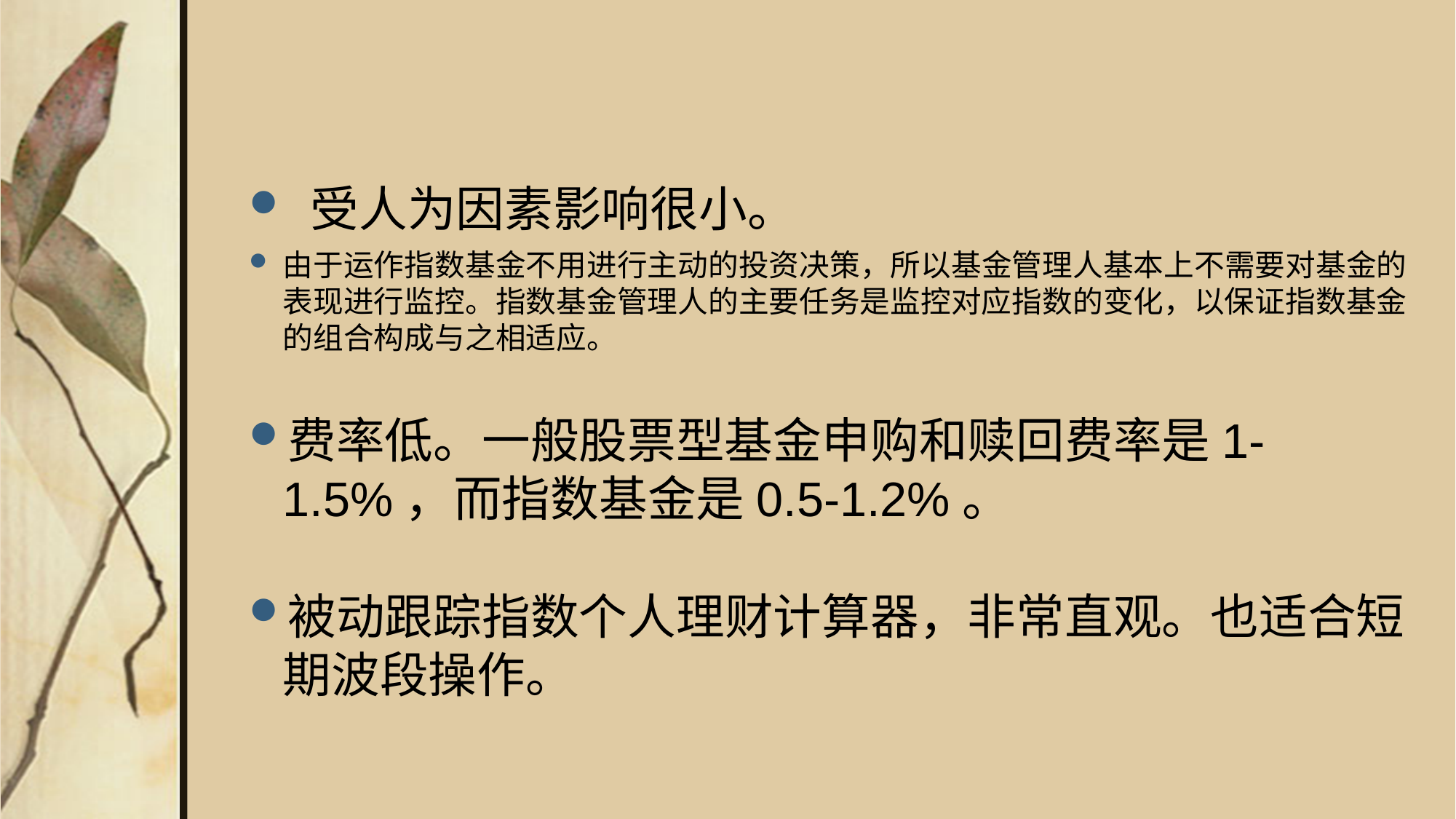

受人为因素影响很小。
由于运作指数基金不用进行主动的投资决策，所以基金管理人基本上不需要对基金的表现进行监控。指数基金管理人的主要任务是监控对应指数的变化，以保证指数基金的组合构成与之相适应。

费率低。一般股票型基金申购和赎回费率是1-1.5%，而指数基金是0.5-1.2%。

被动跟踪指数个人理财计算器，非常直观。也适合短期波段操作。